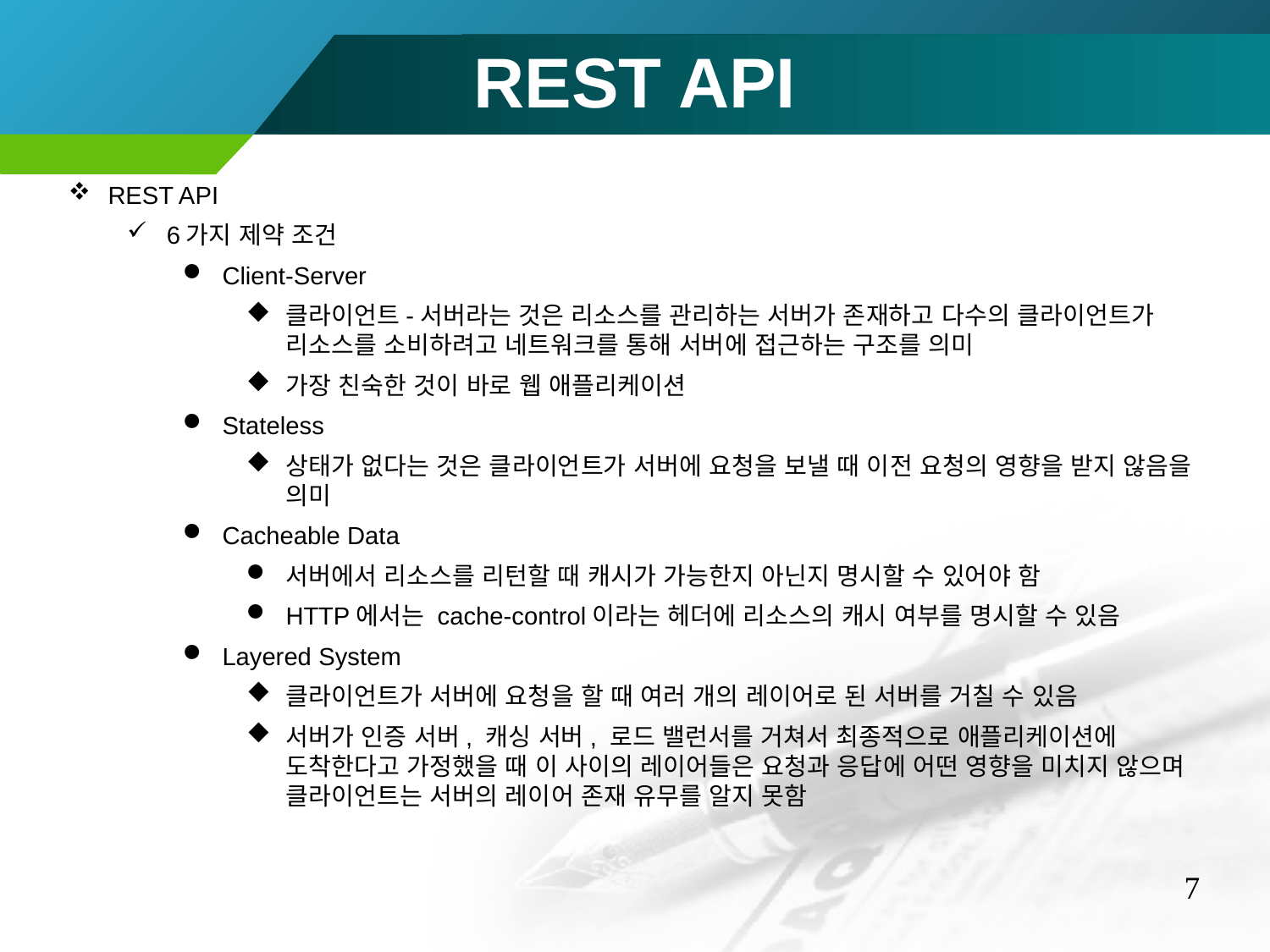

REST API
REST API
6가지 제약 조건
Client-Server
클라이언트-서버라는 것은 리소스를 관리하는 서버가 존재하고 다수의 클라이언트가 리소스를 소비하려고 네트워크를 통해 서버에 접근하는 구조를 의미
가장 친숙한 것이 바로 웹 애플리케이션
Stateless
상태가 없다는 것은 클라이언트가 서버에 요청을 보낼 때 이전 요청의 영향을 받지 않음을 의미
Cacheable Data
서버에서 리소스를 리턴할 때 캐시가 가능한지 아닌지 명시할 수 있어야 함
HTTP에서는 cache-control이라는 헤더에 리소스의 캐시 여부를 명시할 수 있음
Layered System
클라이언트가 서버에 요청을 할 때 여러 개의 레이어로 된 서버를 거칠 수 있음
서버가 인증 서버, 캐싱 서버, 로드 밸런서를 거쳐서 최종적으로 애플리케이션에 도착한다고 가정했을 때 이 사이의 레이어들은 요청과 응답에 어떤 영향을 미치지 않으며  클라이언트는 서버의 레이어 존재 유무를 알지 못함
7